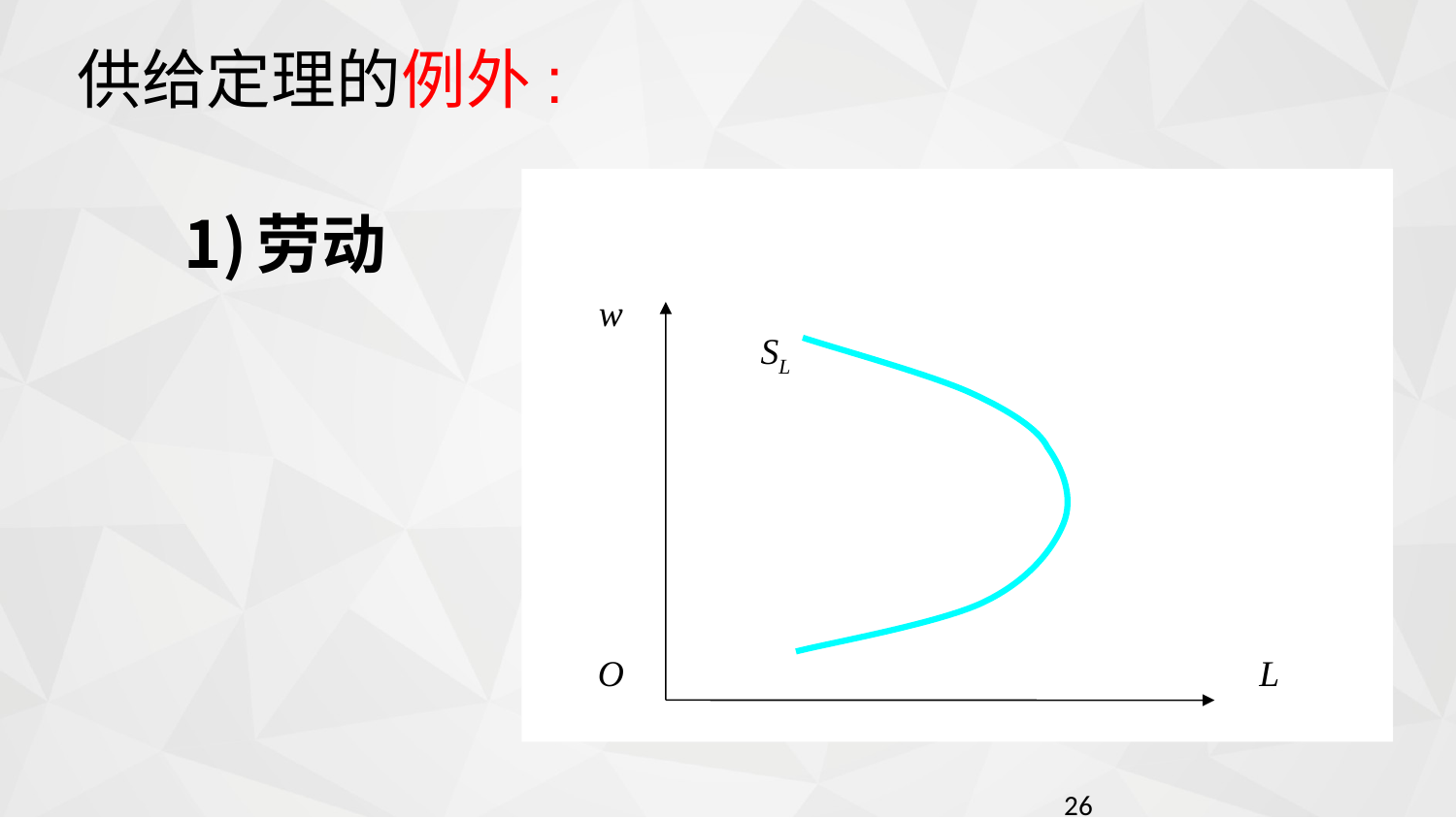

供给定理的例外:
劳动

w

SL

O

L

 26